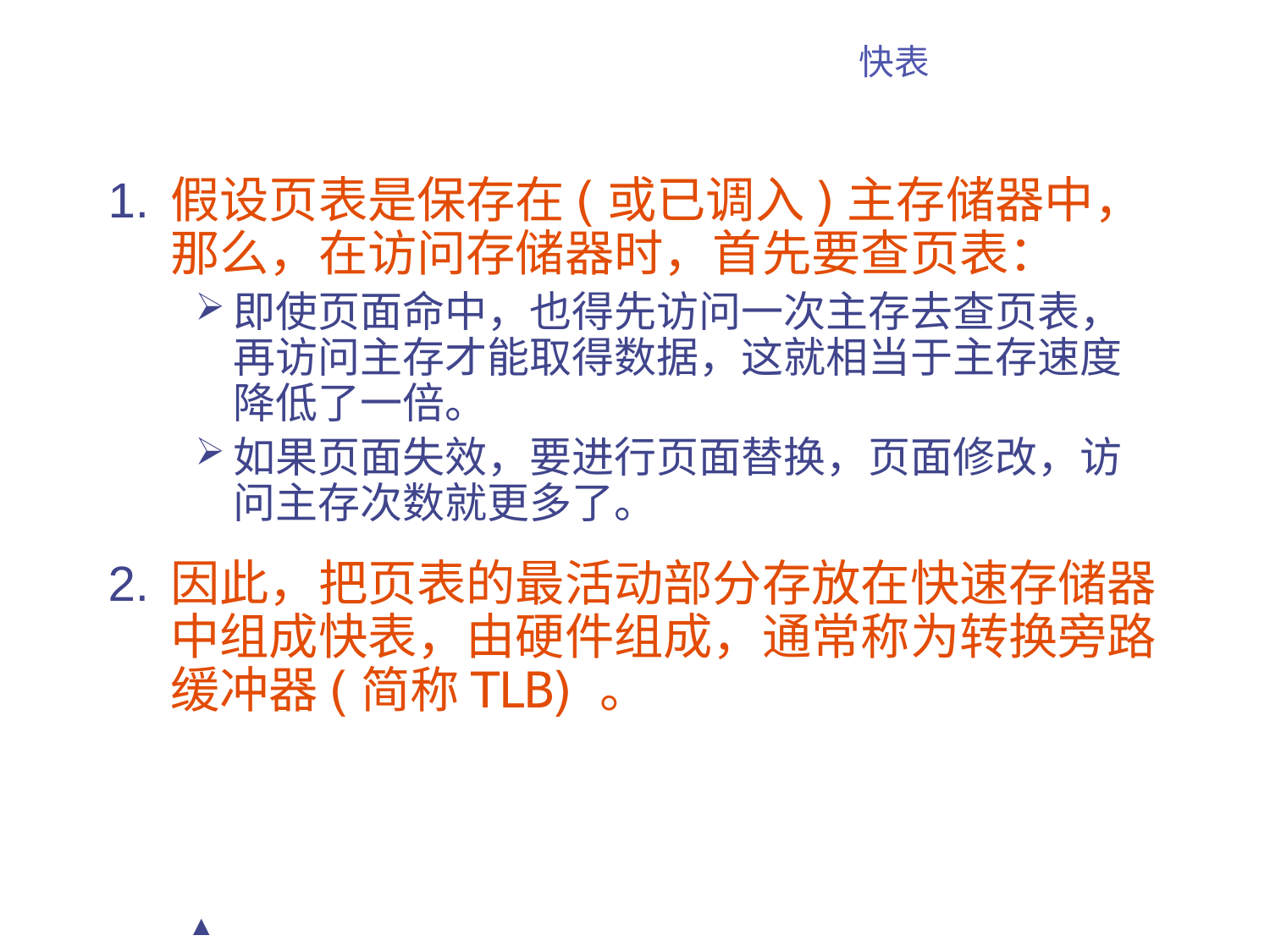

# 快表
假设页表是保存在(或已调入)主存储器中，那么，在访问存储器时，首先要查页表：
即使页面命中，也得先访问一次主存去查页表，再访问主存才能取得数据，这就相当于主存速度降低了一倍。
如果页面失效，要进行页面替换，页面修改，访问主存次数就更多了。
因此，把页表的最活动部分存放在快速存储器中组成快表，由硬件组成，通常称为转换旁路缓冲器(简称TLB) 。